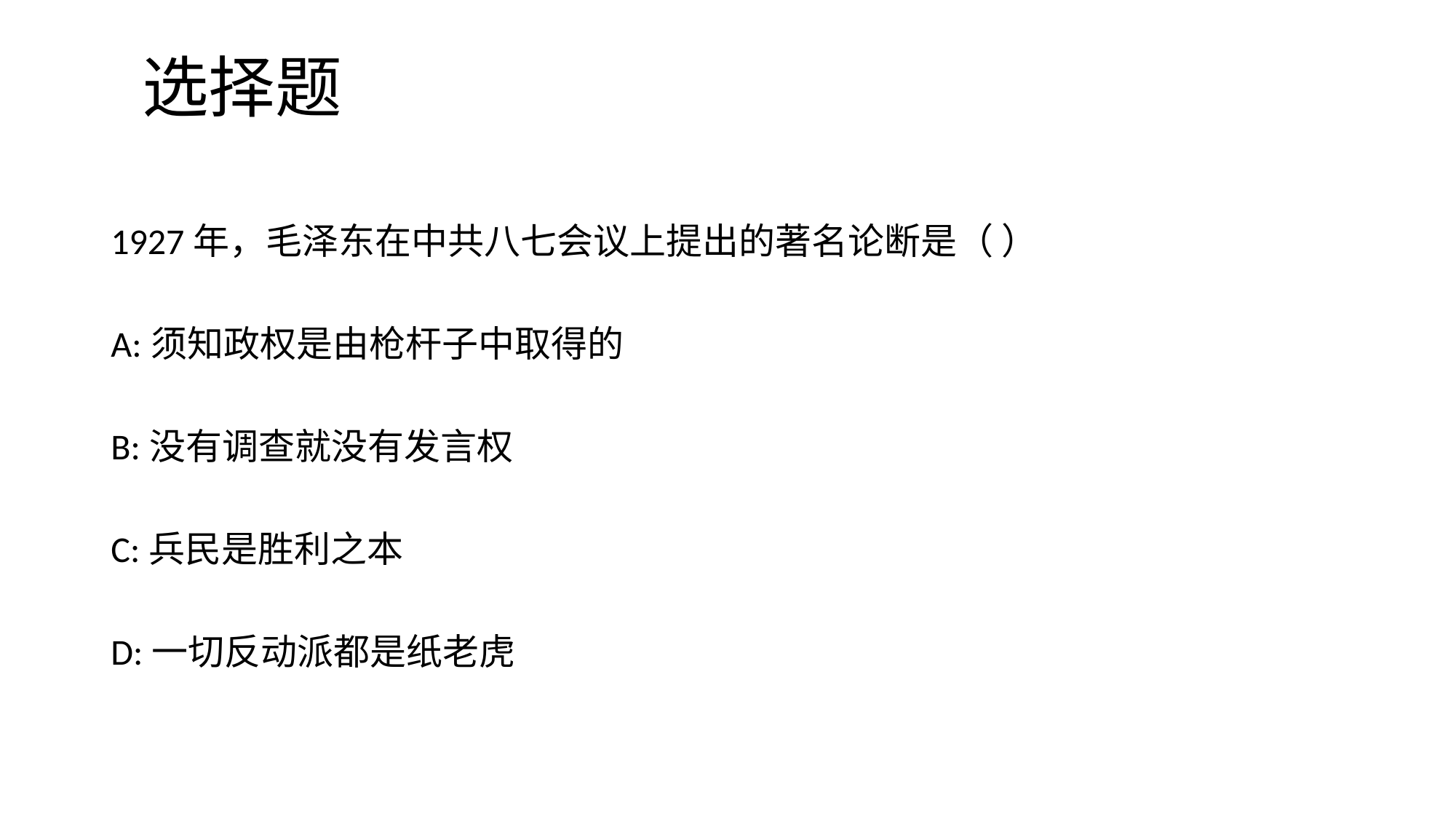

# 选择题
1927年，毛泽东在中共八七会议上提出的著名论断是（ ）
A:须知政权是由枪杆子中取得的
B:没有调查就没有发言权
C:兵民是胜利之本
D:一切反动派都是纸老虎